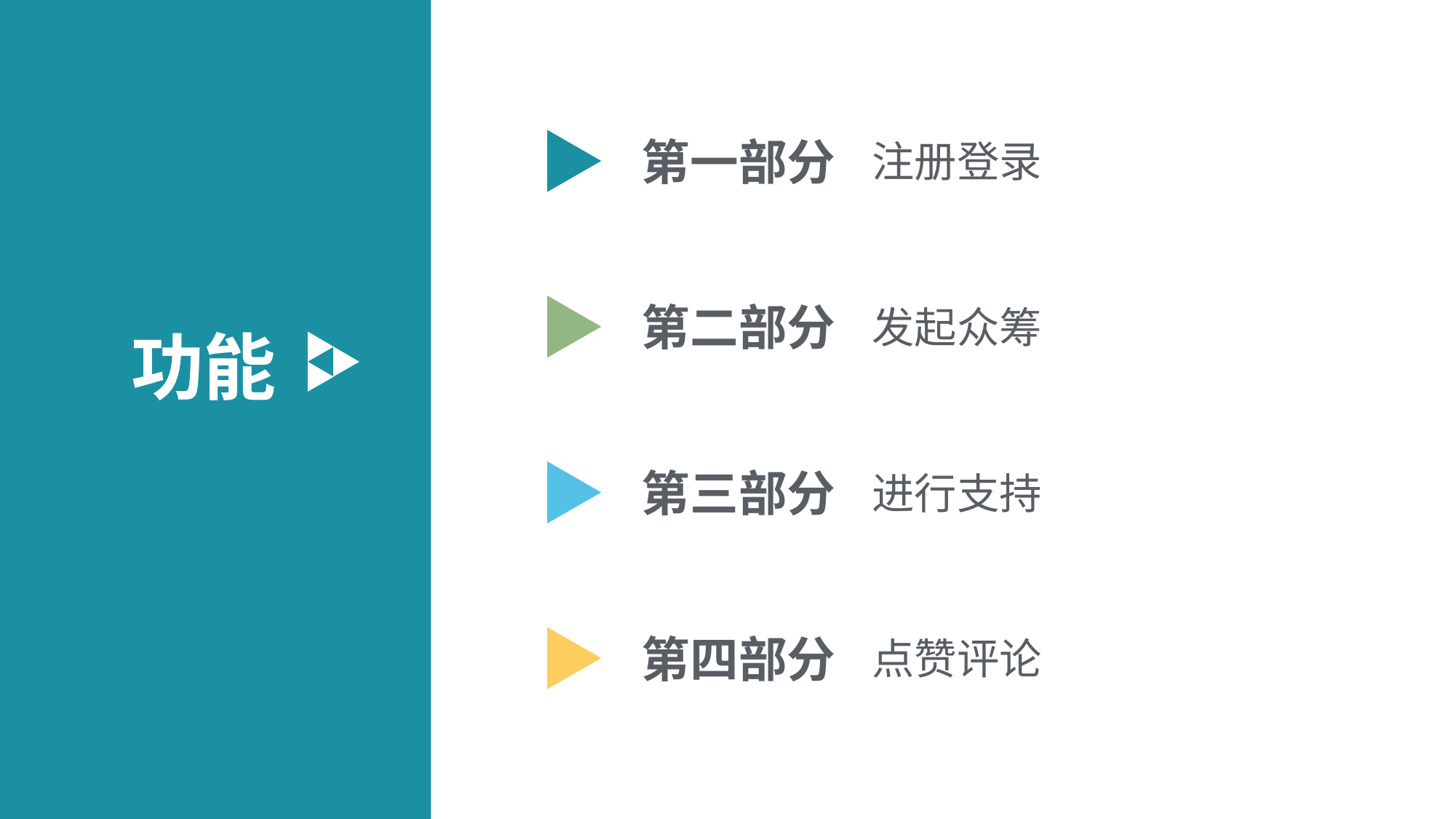

第一部分
注册登录

第二部分
发起众筹

功能

第三部分
进行支持

第四部分
点赞评论